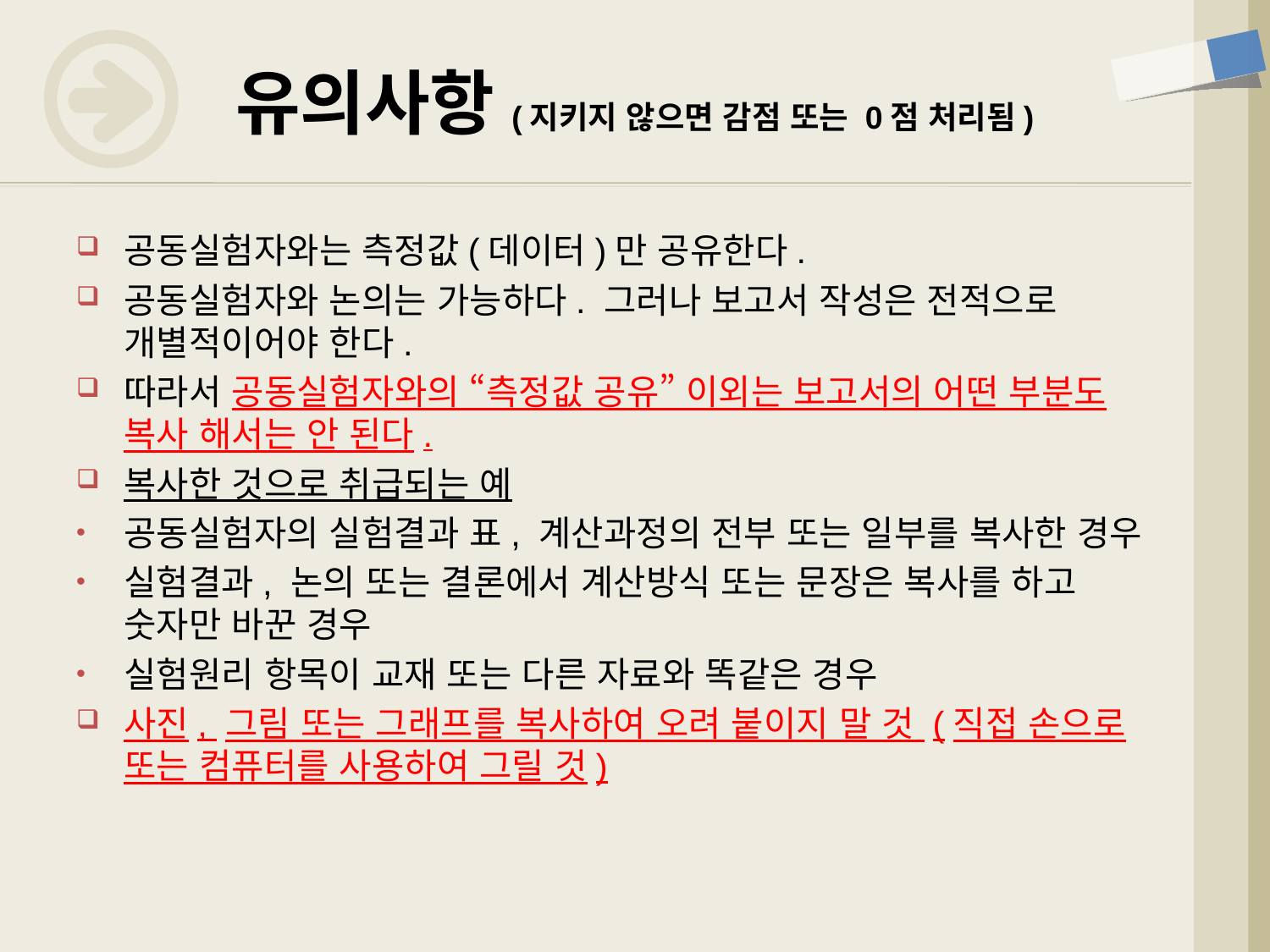

# 유의사항(지키지 않으면 감점 또는 0점 처리됨)
공동실험자와는 측정값(데이터)만 공유한다.
공동실험자와 논의는 가능하다. 그러나 보고서 작성은 전적으로 개별적이어야 한다.
따라서 공동실험자와의 “측정값 공유” 이외는 보고서의 어떤 부분도 복사 해서는 안 된다.
복사한 것으로 취급되는 예
공동실험자의 실험결과 표, 계산과정의 전부 또는 일부를 복사한 경우
실험결과, 논의 또는 결론에서 계산방식 또는 문장은 복사를 하고 숫자만 바꾼 경우
실험원리 항목이 교재 또는 다른 자료와 똑같은 경우
사진, 그림 또는 그래프를 복사하여 오려 붙이지 말 것 (직접 손으로 또는 컴퓨터를 사용하여 그릴 것)